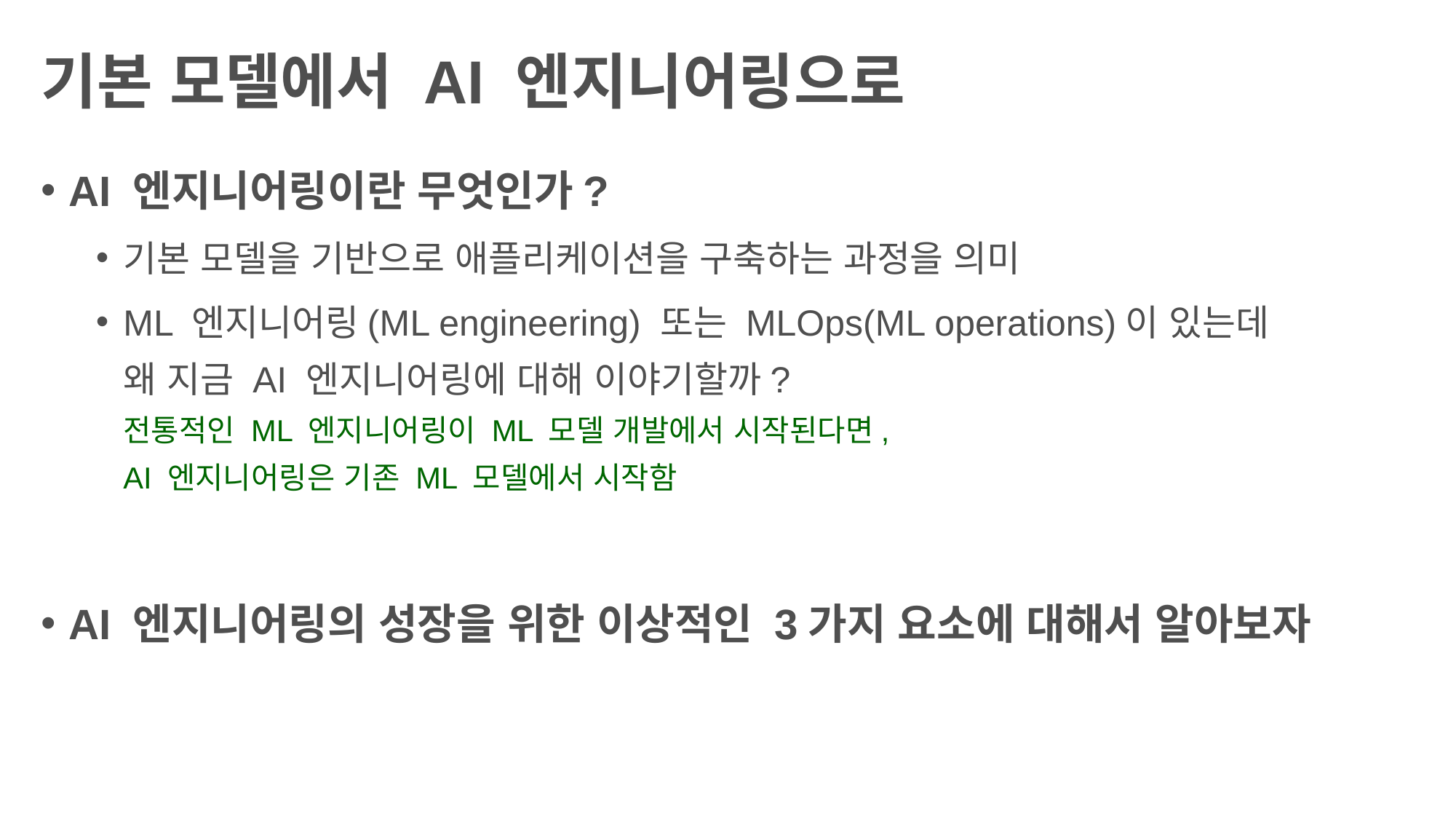

# 기본 모델에서 AI 엔지니어링으로
AI 엔지니어링이란 무엇인가?
기본 모델을 기반으로 애플리케이션을 구축하는 과정을 의미
ML 엔지니어링(ML engineering) 또는 MLOps(ML operations)이 있는데
왜 지금 AI 엔지니어링에 대해 이야기할까?
전통적인 ML 엔지니어링이 ML 모델 개발에서 시작된다면,
AI 엔지니어링은 기존 ML 모델에서 시작함

AI 엔지니어링의 성장을 위한 이상적인 3가지 요소에 대해서 알아보자